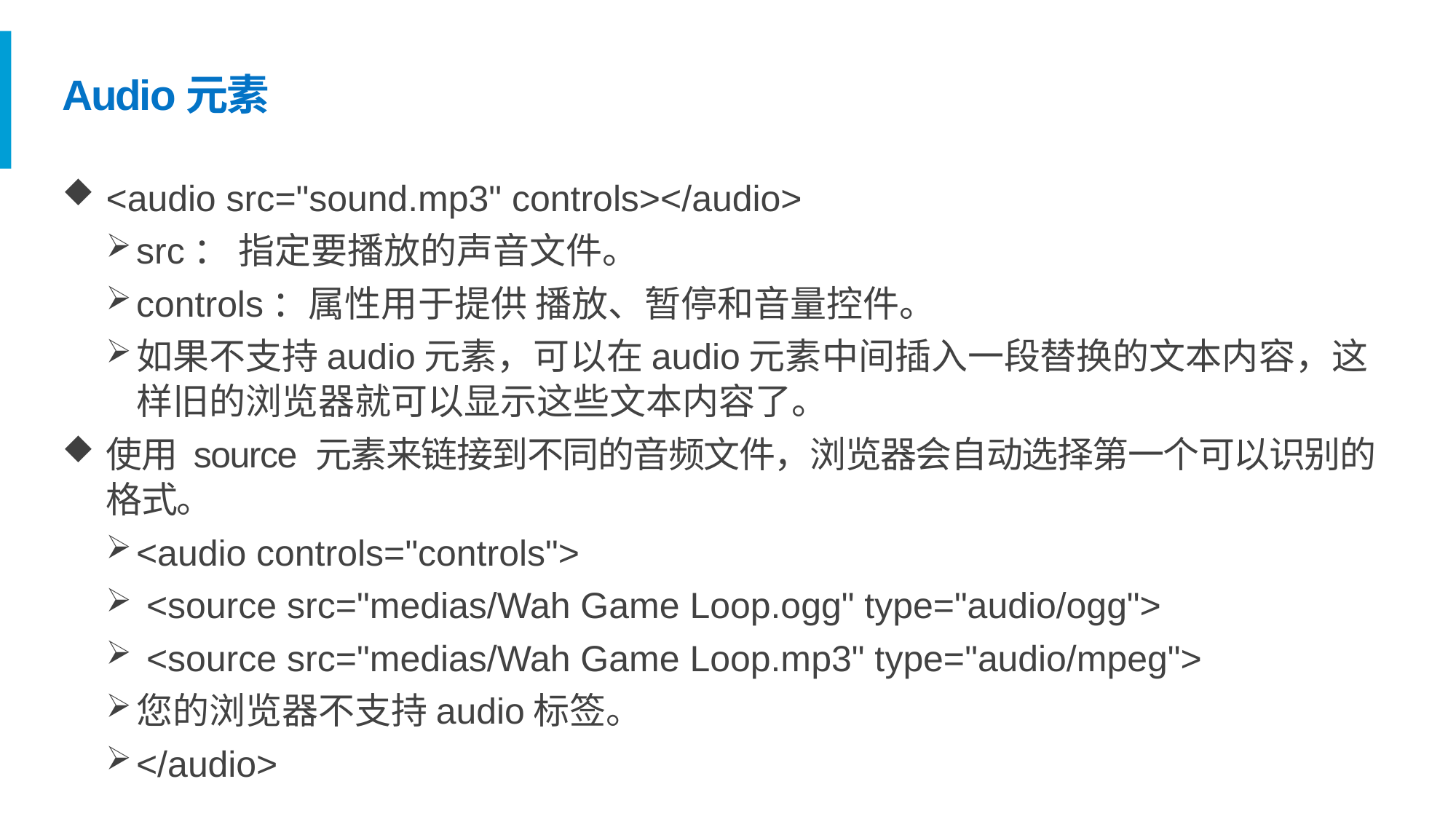

# Audio元素
<audio src="sound.mp3" controls></audio>
src： 指定要播放的声音文件。
controls：属性用于提供 播放、暂停和音量控件。
如果不支持audio元素，可以在audio元素中间插入一段替换的文本内容，这样旧的浏览器就可以显示这些文本内容了。
使用 source 元素来链接到不同的音频文件，浏览器会自动选择第一个可以识别的格式。
<audio controls="controls">
 <source src="medias/Wah Game Loop.ogg" type="audio/ogg">
 <source src="medias/Wah Game Loop.mp3" type="audio/mpeg">
您的浏览器不支持audio标签。
</audio>